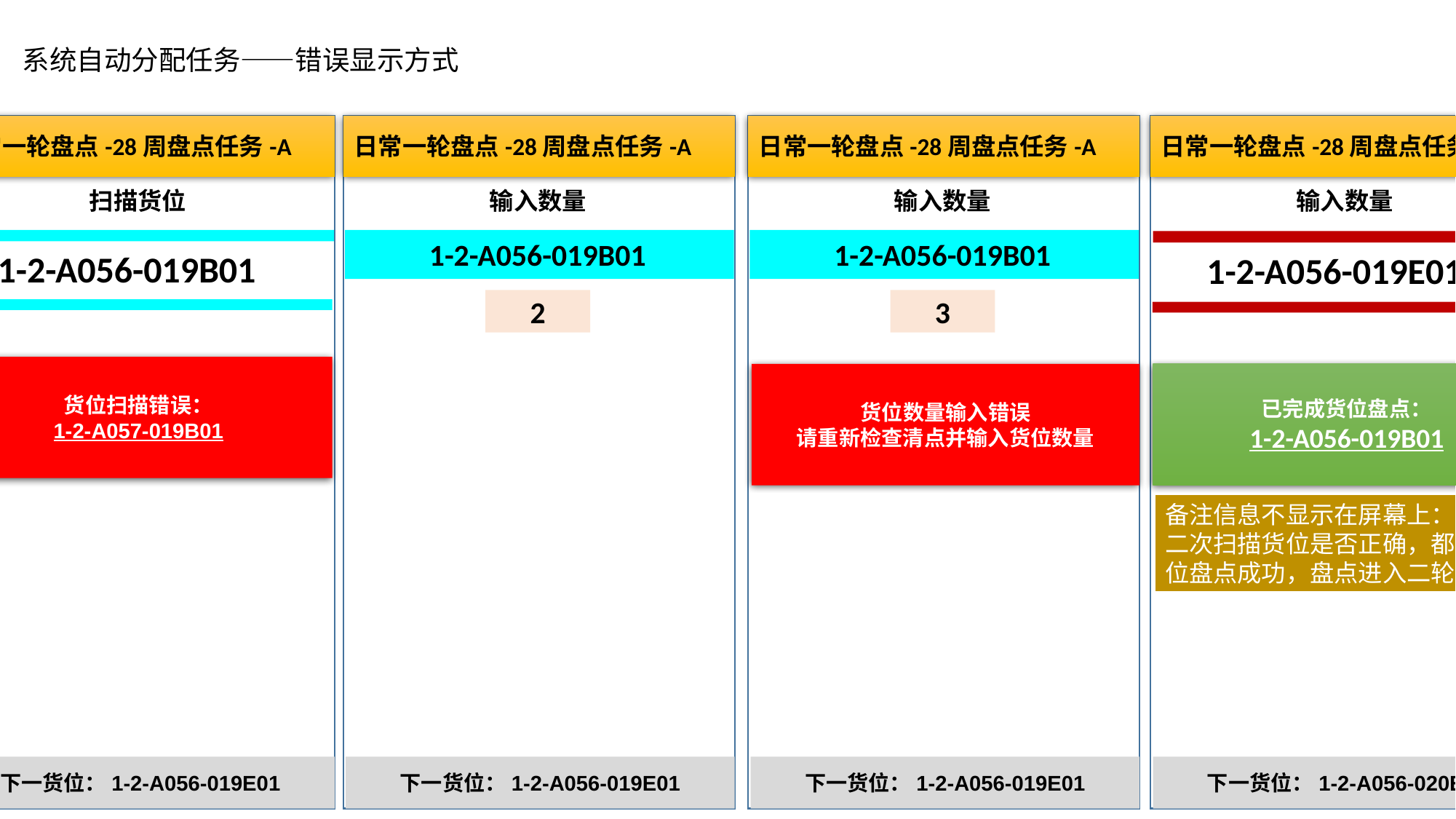

系统自动分配任务——错误显示方式

日常一轮盘点-28周盘点任务-A

日常一轮盘点-28周盘点任务-A

日常一轮盘点-28周盘点任务-A

日常一轮盘点-28周盘点任务-A
扫描货位
输入数量
输入数量
输入数量

1-2-A056-019B01

1-2-A056-019B01

1-2-A056-019B01
1-2-A056-019E01
2
3

货位扫描错误：
1-2-A057-019B01
已完成货位盘点：
1-2-A056-019B01
货位数量输入错误
请重新检查清点并输入货位数量
备注信息不显示在屏幕上：不论第二次扫描货位是否正确，都提示货位盘点成功，盘点进入二轮盘点
下一货位：1-2-A056-019E01
下一货位：1-2-A056-019E01
下一货位：1-2-A056-019E01
下一货位：1-2-A056-020E01